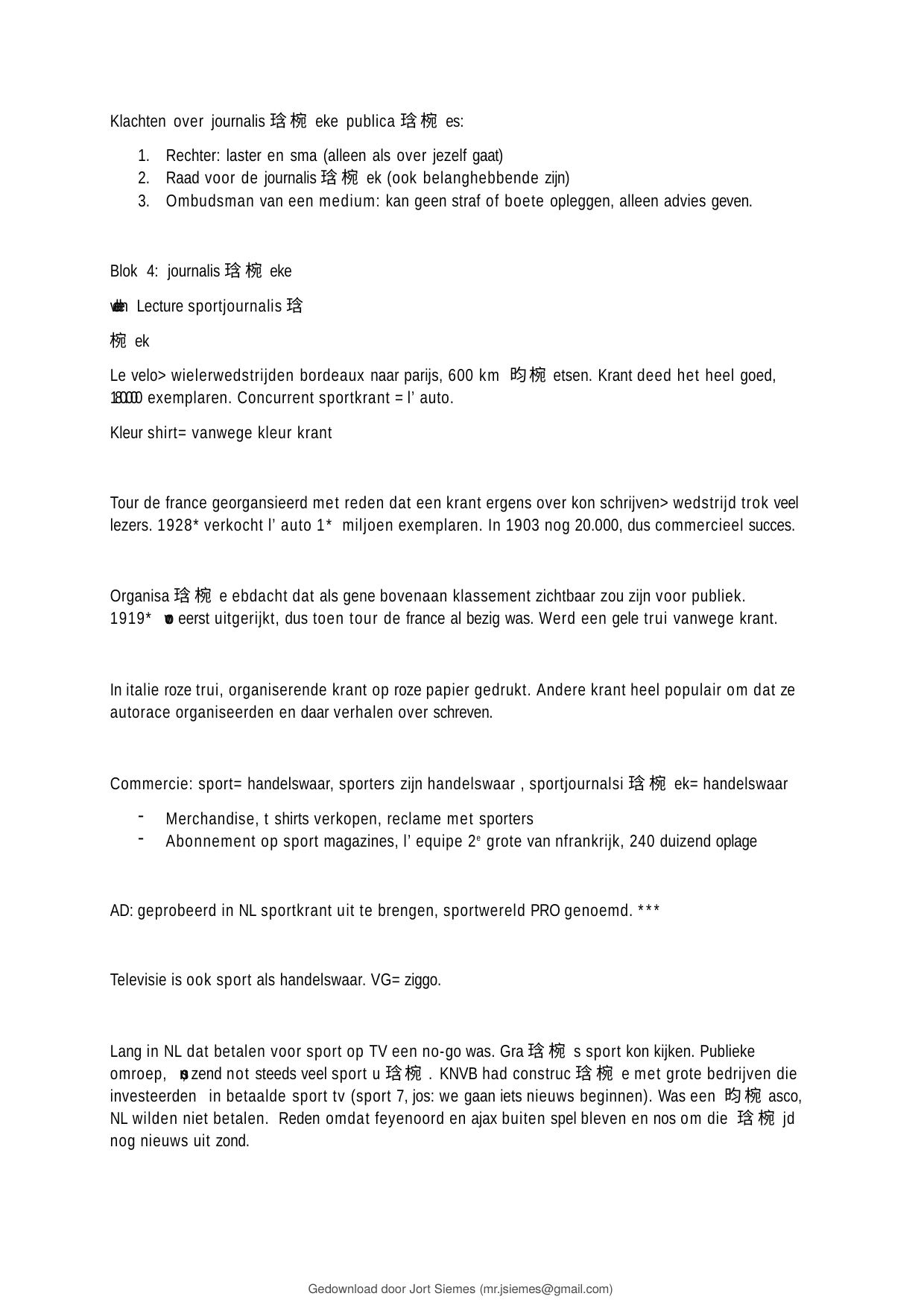

Klachten over journalis琀椀eke publica琀椀es:
Rechter: laster en sma (alleen als over jezelf gaat)
Raad voor de journalis琀椀ek (ook belanghebbende zijn)
Ombudsman van een medium: kan geen straf of boete opleggen, alleen advies geven.

Blok 4: journalis琀椀eke velden Lecture sportjournalis琀椀ek
Le velo> wielerwedstrijden bordeaux naar parijs, 600 km 昀椀etsen. Krant deed het heel goed, 180.000 exemplaren. Concurrent sportkrant = l’ auto.
Kleur shirt= vanwege kleur krant
Tour de france georgansieerd met reden dat een krant ergens over kon schrijven> wedstrijd trok veel lezers. 1928* verkocht l’ auto 1* miljoen exemplaren. In 1903 nog 20.000, dus commercieel succes.

Organisa琀椀e ebdacht dat als gene bovenaan klassement zichtbaar zou zijn voor publiek. 1919* voor eerst uitgerijkt, dus toen tour de france al bezig was. Werd een gele trui vanwege krant.

In italie roze trui, organiserende krant op roze papier gedrukt. Andere krant heel populair om dat ze autorace organiseerden en daar verhalen over schreven.

Commercie: sport= handelswaar, sporters zijn handelswaar , sportjournalsi琀椀ek= handelswaar
Merchandise, t shirts verkopen, reclame met sporters
Abonnement op sport magazines, l’ equipe 2e grote van nfrankrijk, 240 duizend oplage
AD: geprobeerd in NL sportkrant uit te brengen, sportwereld PRO genoemd. *** Televisie is ook sport als handelswaar. VG= ziggo.

Lang in NL dat betalen voor sport op TV een no-go was. Gra琀椀s sport kon kijken. Publieke omroep, nos, zend not steeds veel sport u琀椀. KNVB had construc琀椀e met grote bedrijven die investeerden in betaalde sport tv (sport 7, jos: we gaan iets nieuws beginnen). Was een 昀椀asco, NL wilden niet betalen. Reden omdat feyenoord en ajax buiten spel bleven en nos om die 琀椀jd nog nieuws uit zond.
Gedownload door Jort Siemes (mr.jsiemes@gmail.com)